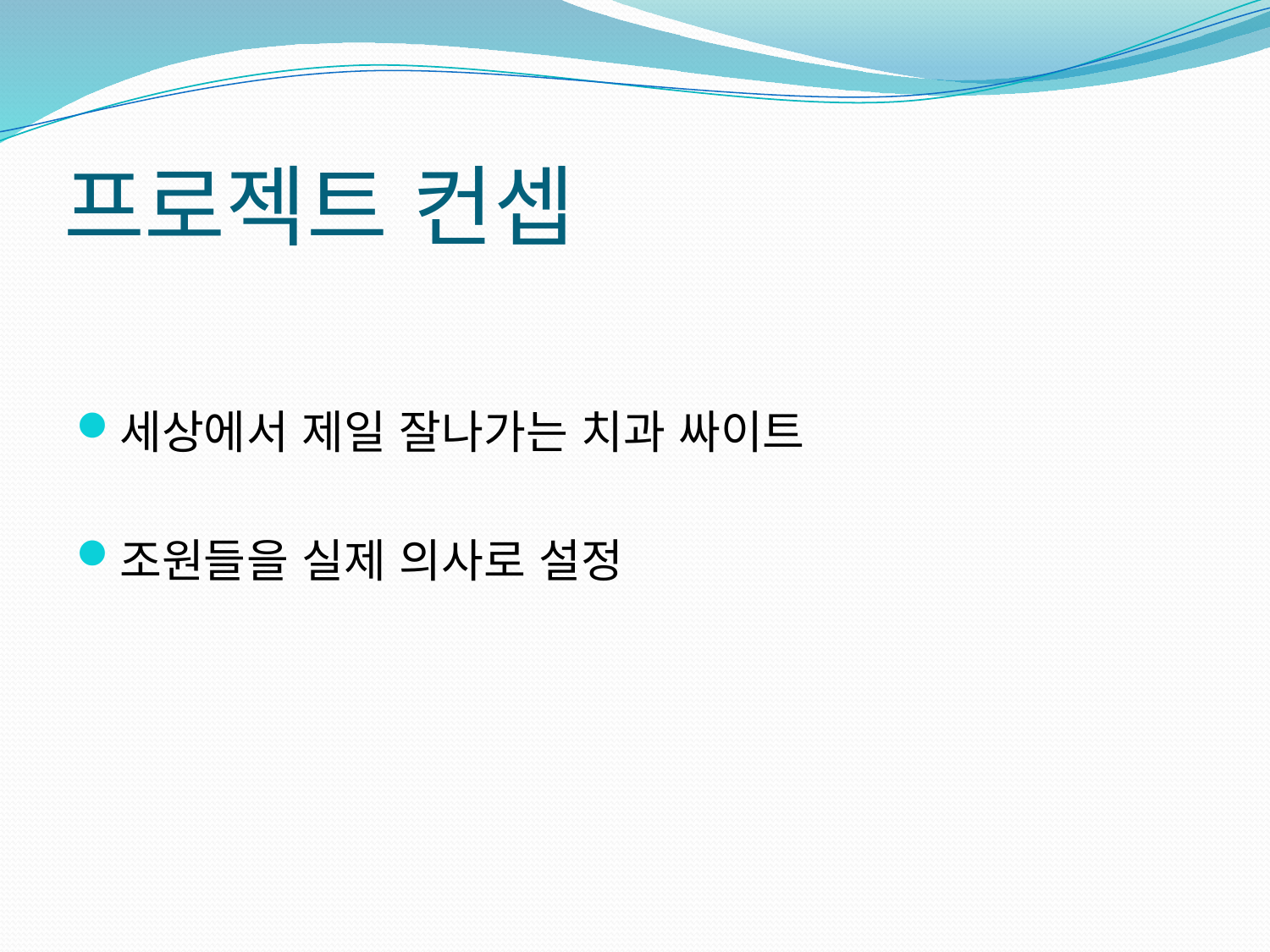

# 프로젝트 컨셉

세상에서 제일 잘나가는 치과 싸이트

조원들을 실제 의사로 설정